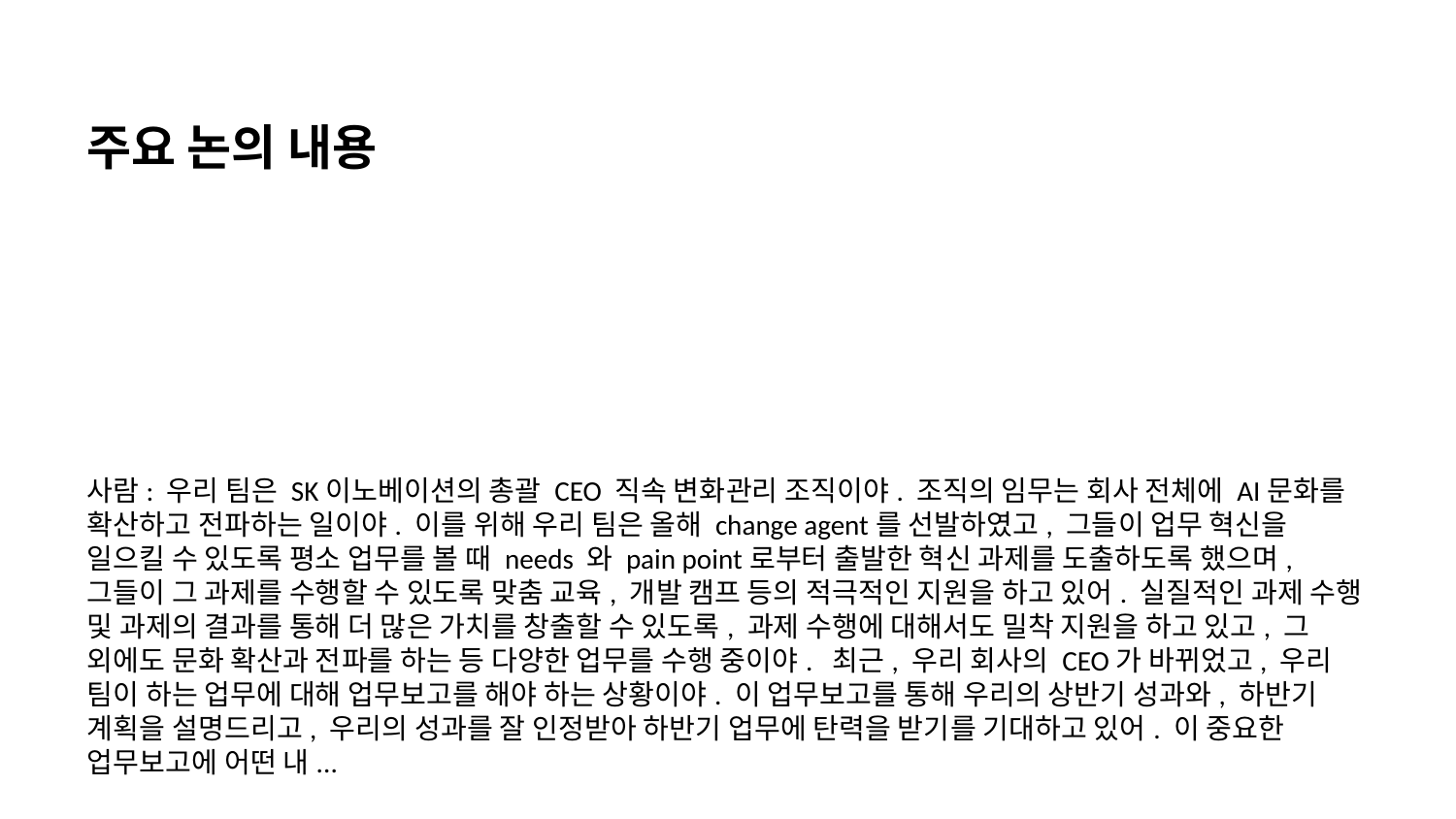

주요 논의 내용
사람: 우리 팀은 SK이노베이션의 총괄 CEO 직속 변화관리 조직이야. 조직의 임무는 회사 전체에 AI문화를 확산하고 전파하는 일이야. 이를 위해 우리 팀은 올해 change agent를 선발하였고, 그들이 업무 혁신을 일으킬 수 있도록 평소 업무를 볼 때 needs 와 pain point로부터 출발한 혁신 과제를 도출하도록 했으며, 그들이 그 과제를 수행할 수 있도록 맞춤 교육, 개발 캠프 등의 적극적인 지원을 하고 있어. 실질적인 과제 수행 및 과제의 결과를 통해 더 많은 가치를 창출할 수 있도록, 과제 수행에 대해서도 밀착 지원을 하고 있고, 그 외에도 문화 확산과 전파를 하는 등 다양한 업무를 수행 중이야.  최근, 우리 회사의 CEO가 바뀌었고, 우리 팀이 하는 업무에 대해 업무보고를 해야 하는 상황이야. 이 업무보고를 통해 우리의 상반기 성과와, 하반기 계획을 설명드리고, 우리의 성과를 잘 인정받아 하반기 업무에 탄력을 받기를 기대하고 있어. 이 중요한 업무보고에 어떤 내...